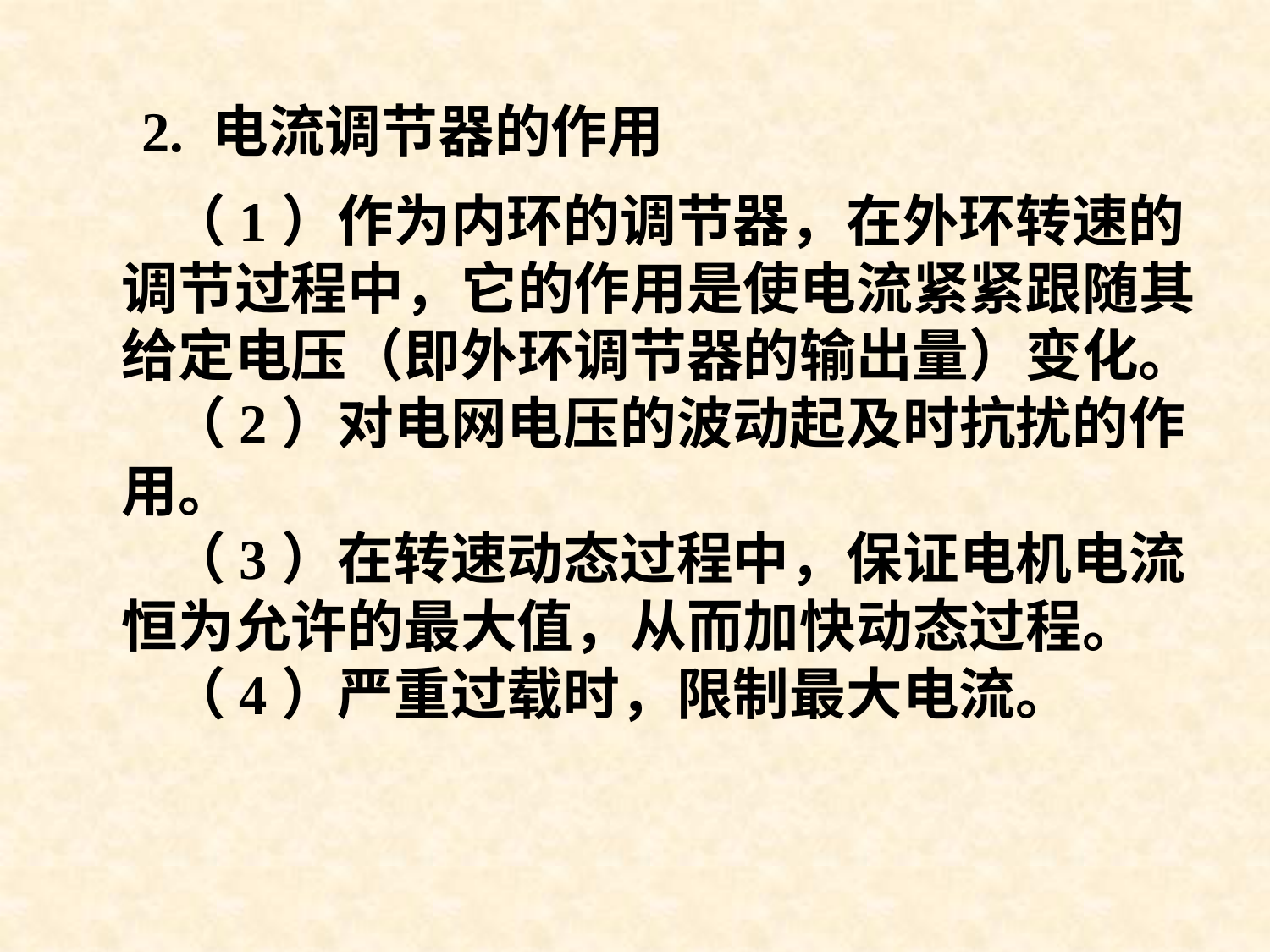

# 2. 电流调节器的作用
（1）作为内环的调节器，在外环转速的调节过程中，它的作用是使电流紧紧跟随其给定电压（即外环调节器的输出量）变化。
（2）对电网电压的波动起及时抗扰的作用。
（3）在转速动态过程中，保证电机电流恒为允许的最大值，从而加快动态过程。
（4）严重过载时，限制最大电流。